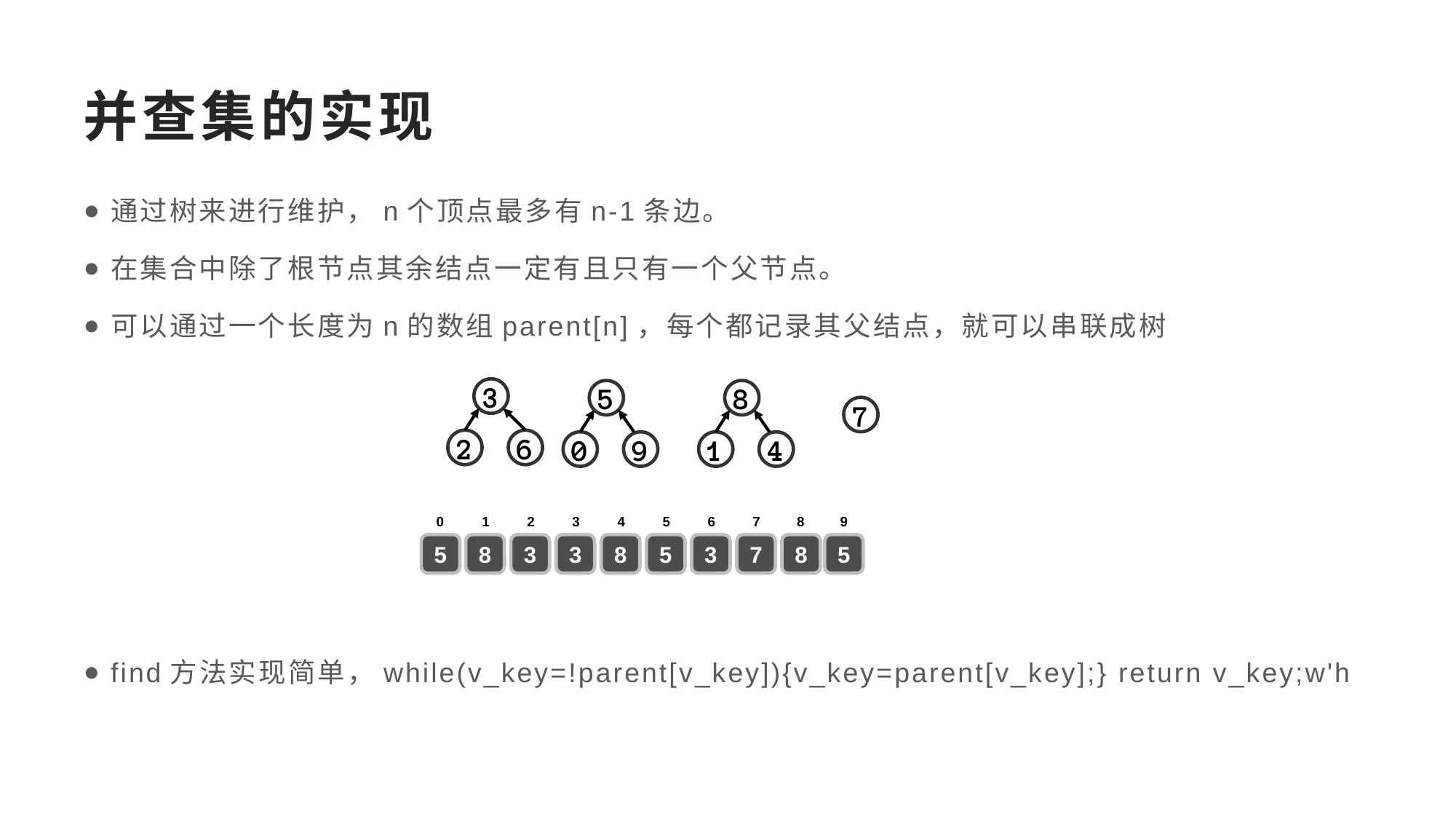

# 并查集的实现
通过树来进行维护，n个顶点最多有n-1条边。
在集合中除了根节点其余结点一定有且只有一个父节点。
可以通过一个长度为n的数组parent[n]，每个都记录其父结点，就可以串联成树

find方法实现简单，while(v_key=!parent[v_key]){v_key=parent[v_key];} return v_key;w'h
3
5
8
7
2
6
0
9
1
4
0
1
2
3
4
5
6
7
8
9
5
8
3
3
8
5
3
7
8
5